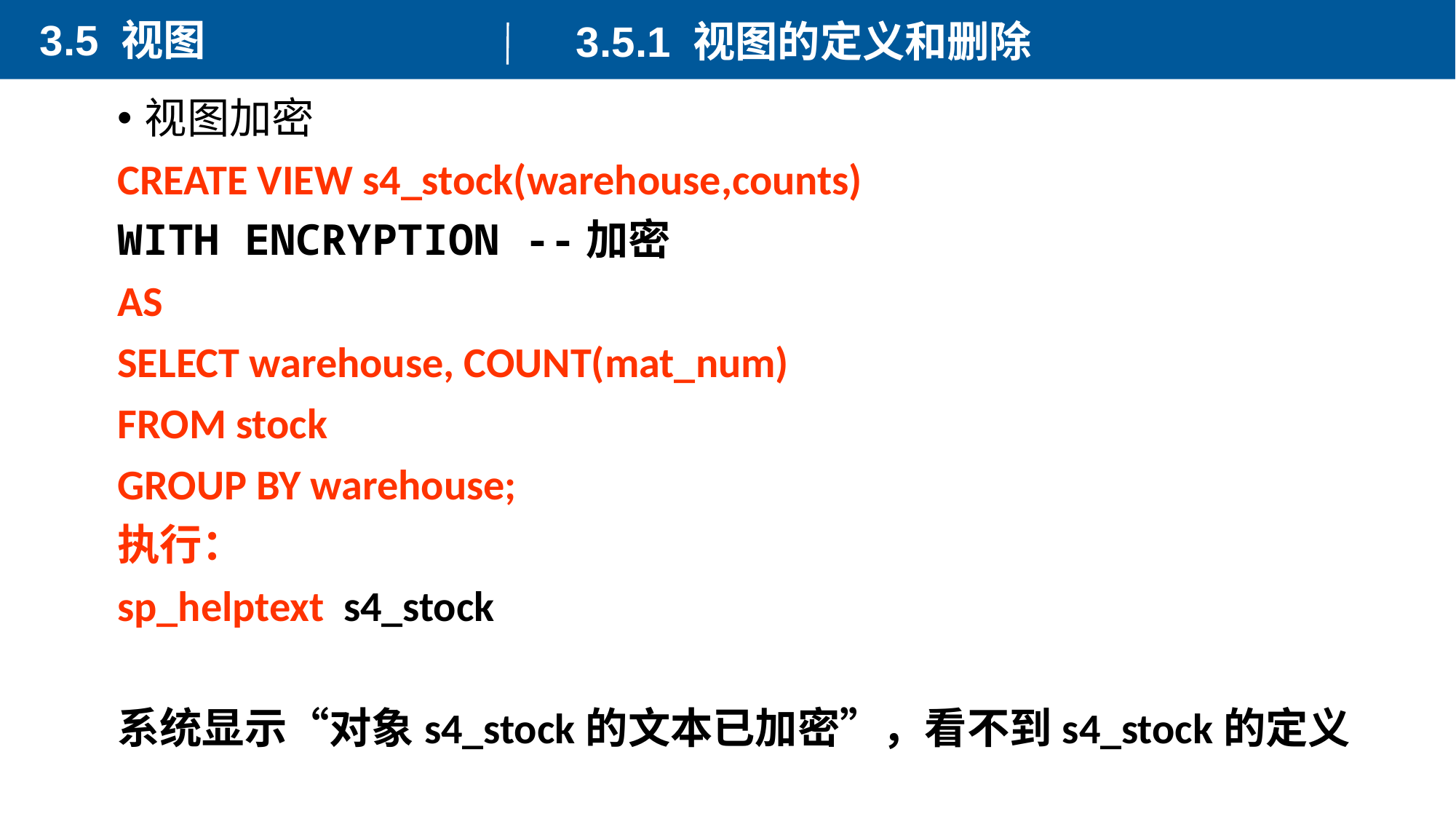

3.5 视图
3.5.1 视图的定义和删除
视图加密
CREATE VIEW s4_stock(warehouse,counts)
WITH ENCRYPTION --加密
AS
SELECT warehouse, COUNT(mat_num)
FROM stock
GROUP BY warehouse;
执行：
sp_helptext  s4_stock

系统显示“对象s4_stock的文本已加密”，看不到s4_stock的定义